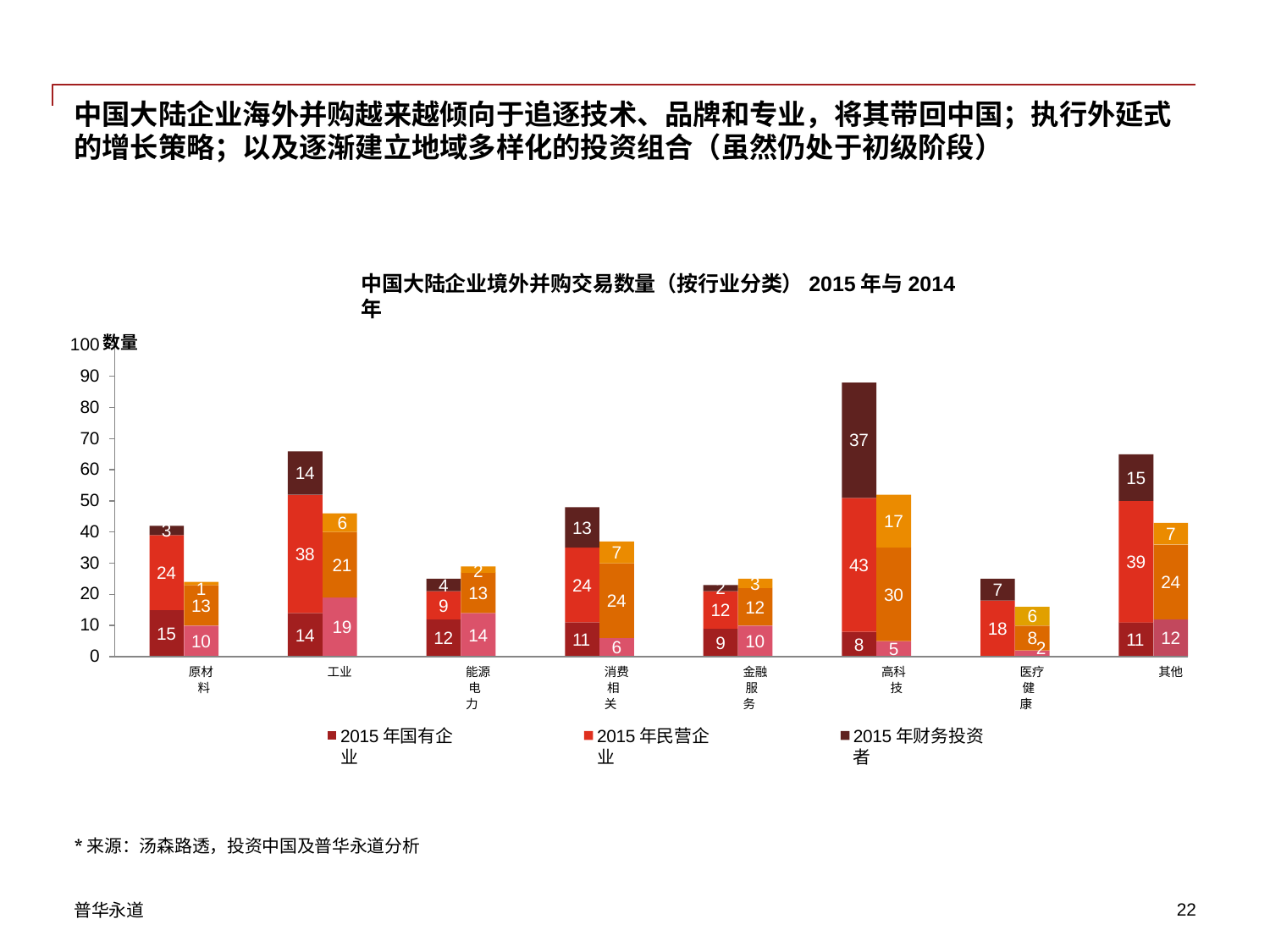

中国大陆企业海外并购越来越倾向于追逐技术、品牌和专业，将其带回中国；执行外延式  的增长策略；以及逐渐建立地域多样化的投资组合（虽然仍处于初级阶段）
中国大陆企业境外并购交易数量（按行业分类）2015年与2014年
数量
100
90
80
70
60
50
40
30
20
10
0

37

14
15

17
6

13
3
7

7

38

39
21
43
2
24

24
3

4
24
2
1
7

13

30

24

13
10
9

12

12

6

19
18

15

14
14

12
8
12
11
11

10
9

8
6
2
5

原材  料
能源  电力
消费  相关
金融  服务
高科  技
医疗  健康
工业
其他
2015年国有企业
2015年民营企业
2015年财务投资者

*来源：汤森路透，投资中国及普华永道分析
普华永道
22